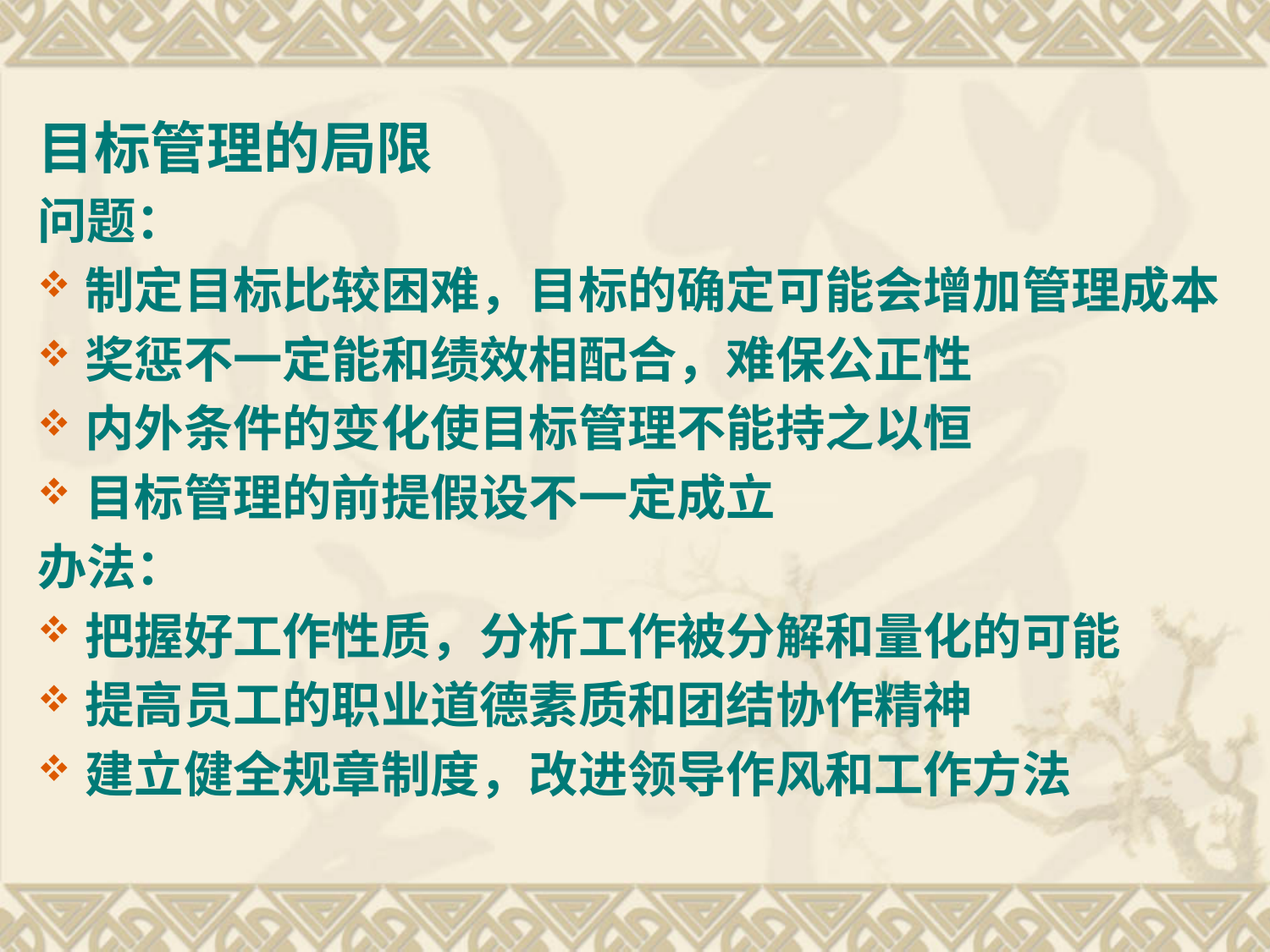

目标管理的局限
问题：
制定目标比较困难，目标的确定可能会增加管理成本
奖惩不一定能和绩效相配合，难保公正性
内外条件的变化使目标管理不能持之以恒
目标管理的前提假设不一定成立
办法：
把握好工作性质，分析工作被分解和量化的可能
提高员工的职业道德素质和团结协作精神
建立健全规章制度，改进领导作风和工作方法